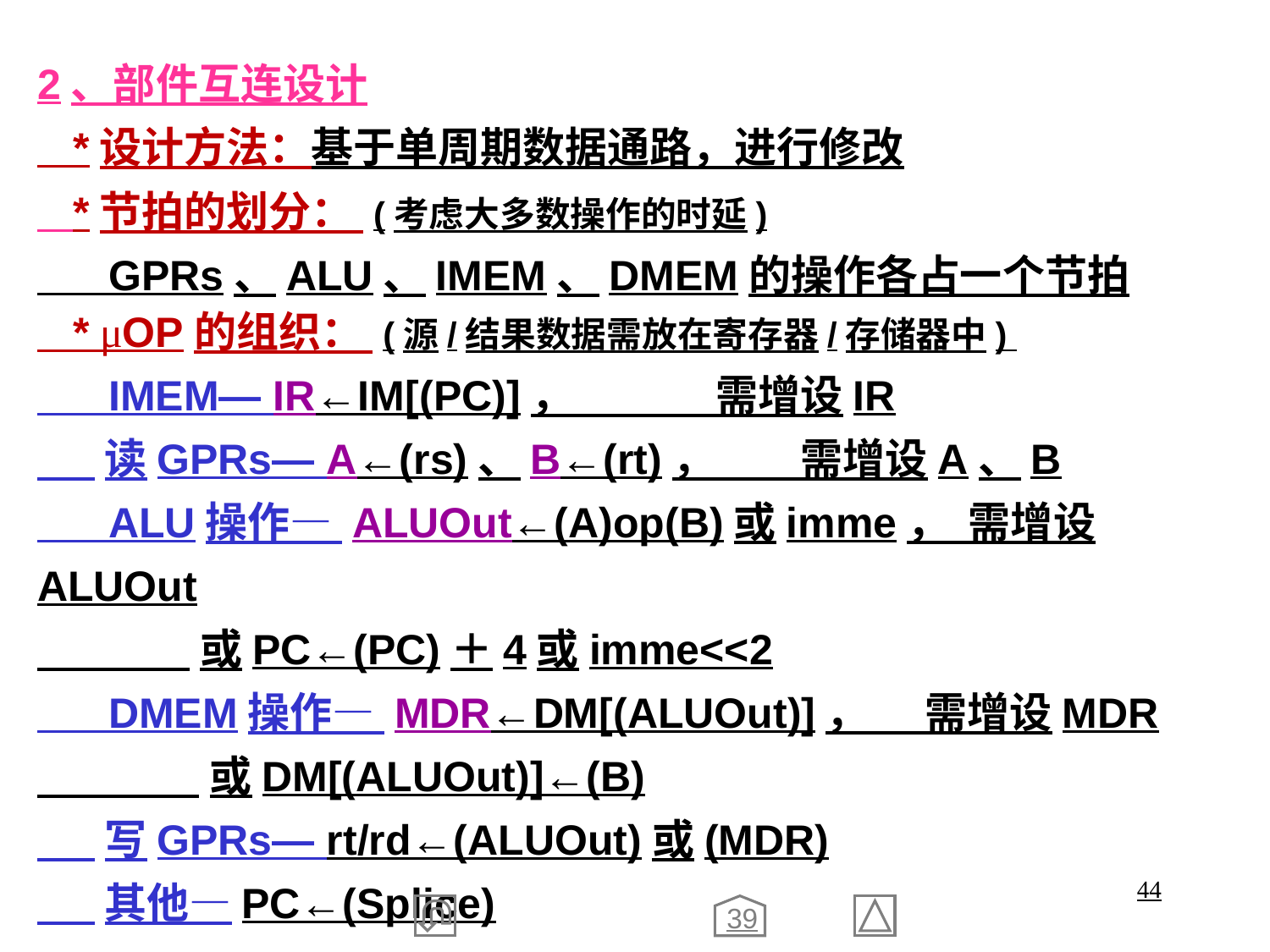

2、部件互连设计
   *设计方法：基于单周期数据通路，进行修改
   *节拍的划分： (考虑大多数操作的时延)
      GPRs、ALU、IMEM、DMEM的操作各占一个节拍
   * μOP的组织： (源/结果数据需放在寄存器/存储器中)
      IMEM— IR←IM[(PC)]，               需增设IR
      读GPRs— A←(rs)、B←(rt)，         需增设A、B
      ALU操作— ALUOut←(A)op(B)或imme，  需增设ALUOut
                或PC←(PC)＋4或imme<<2
      DMEM操作— MDR←DM[(ALUOut)]，      需增设MDR
                 或DM[(ALUOut)]←(B)
      写GPRs— rt/rd←(ALUOut)或(MDR)
      其他—PC←(Splice)
44

39